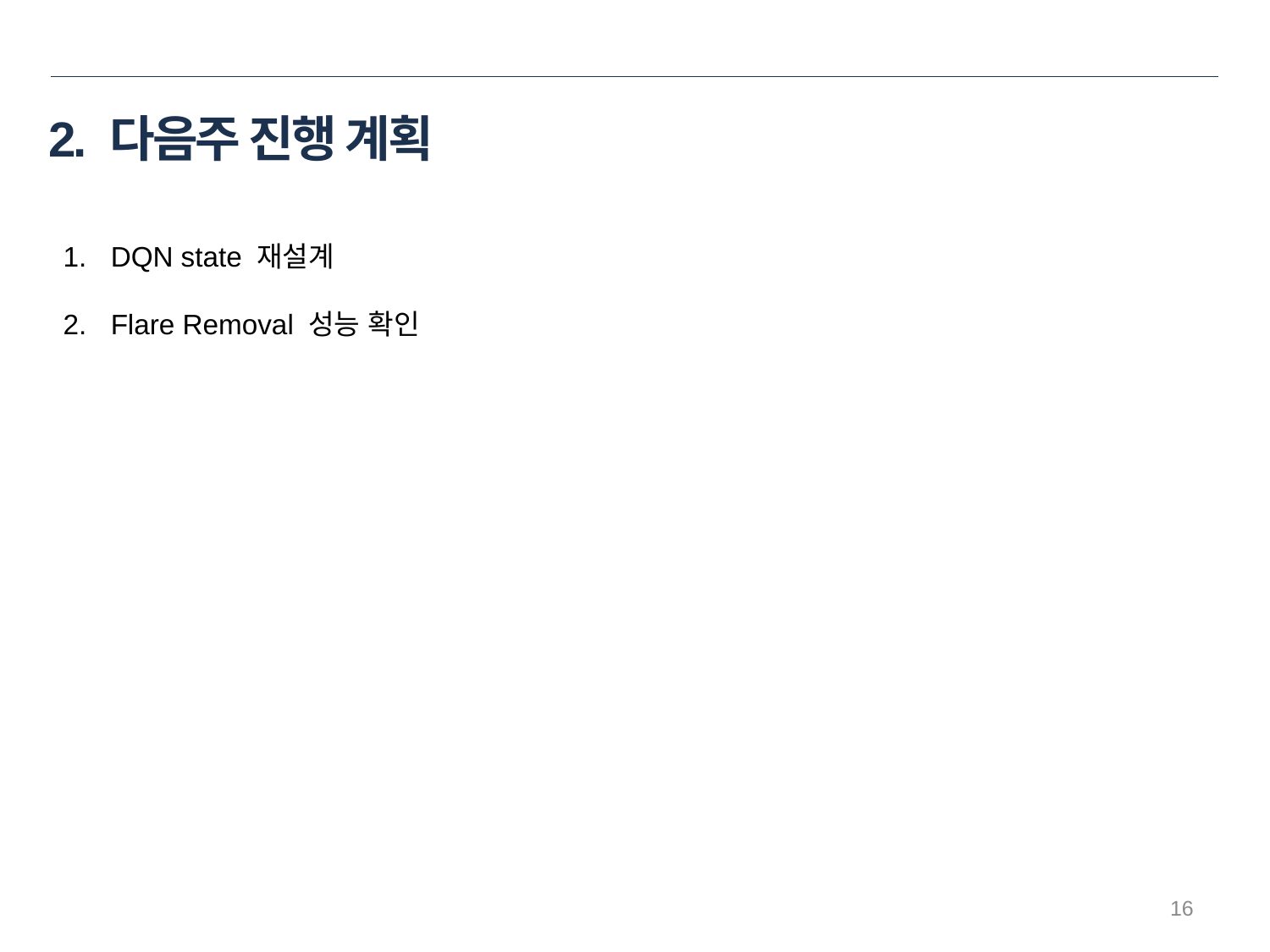

# 2. 다음주 진행 계획
DQN state 재설계
Flare Removal 성능 확인
16